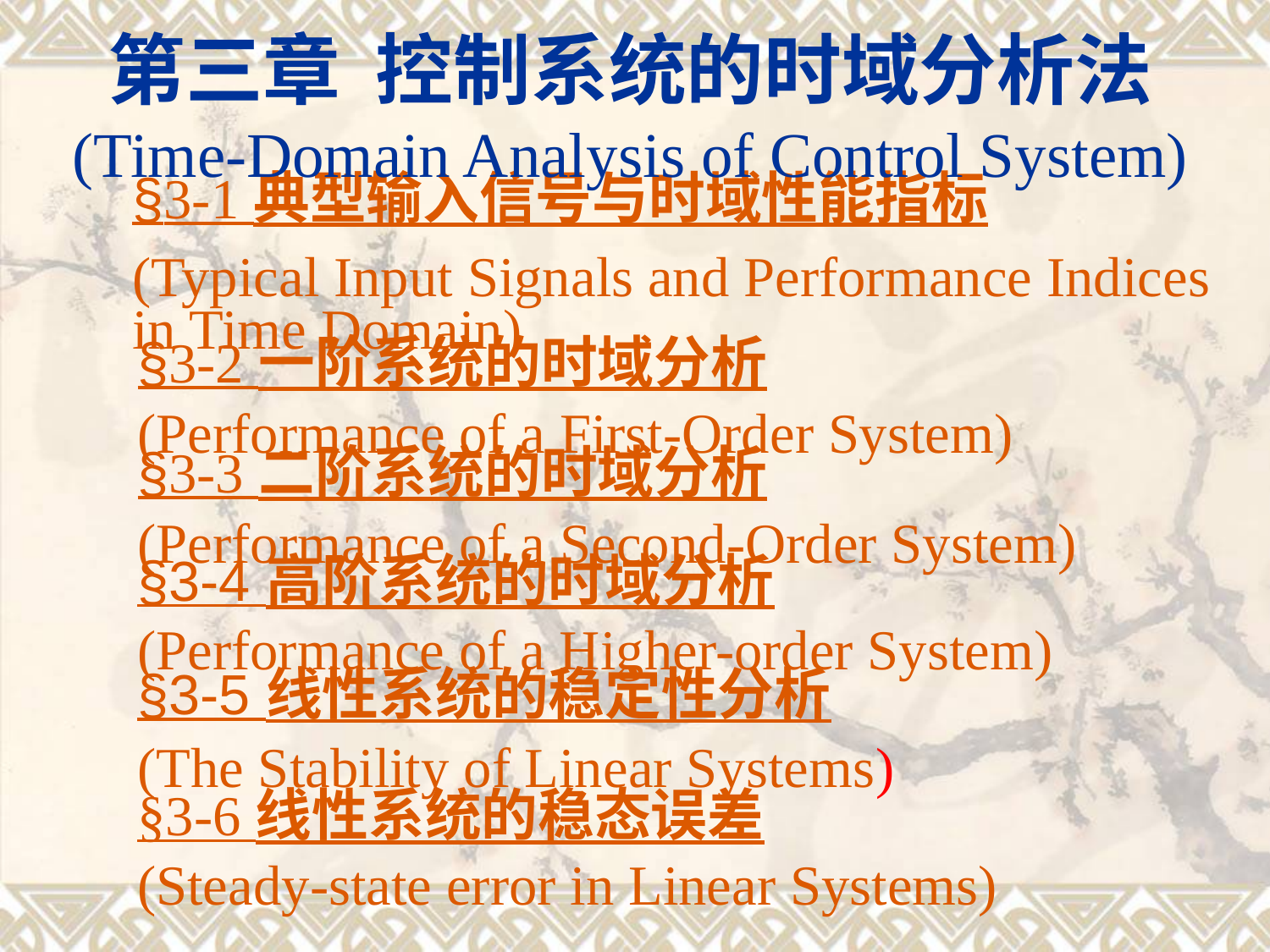

第三章  控制系统的时域分析法
(Time-Domain Analysis of Control System)
§3-1 典型输入信号与时域性能指标
(Typical Input Signals and Performance Indices  in Time Domain)
§3-2 一阶系统的时域分析
(Performance of a First-Order System)
§3-3 二阶系统的时域分析
(Performance of a Second-Order System)
§3-4 高阶系统的时域分析
(Performance of a Higher-order System)
§3-5 线性系统的稳定性分析
(The Stability of Linear Systems)
§3-6 线性系统的稳态误差
(Steady-state error in Linear Systems)
1